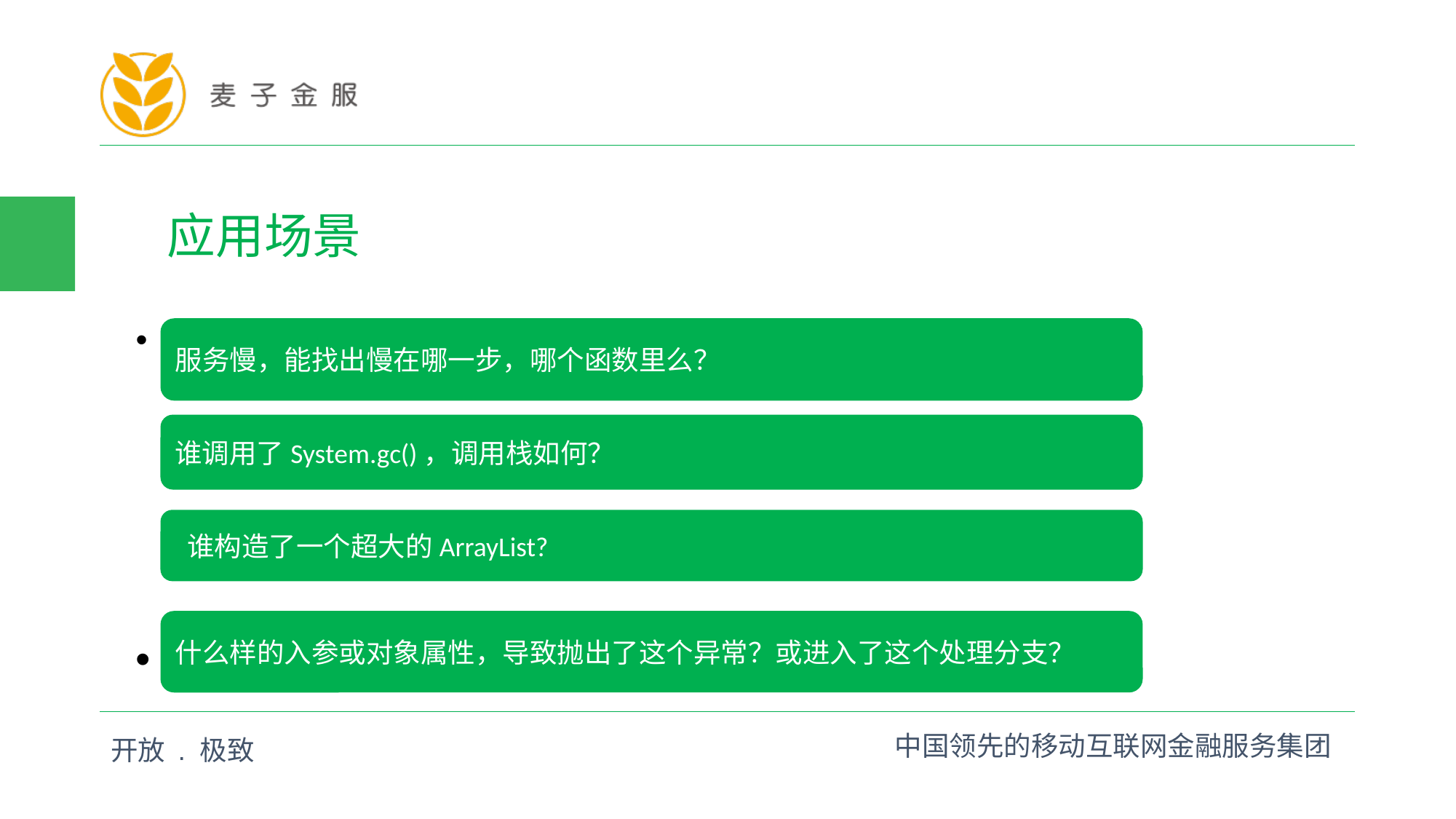

#

应用场景
  服务慢，能找出慢在哪一步，哪个函数里么？

服务慢，能找出慢在哪一步，哪个函数里么？
谁调用了System.gc()，调用栈如何？
 谁构造了一个超大的ArrayList?
什么样的入参或对象属性，导致抛出了这个异常？或进入了这个处理分支？